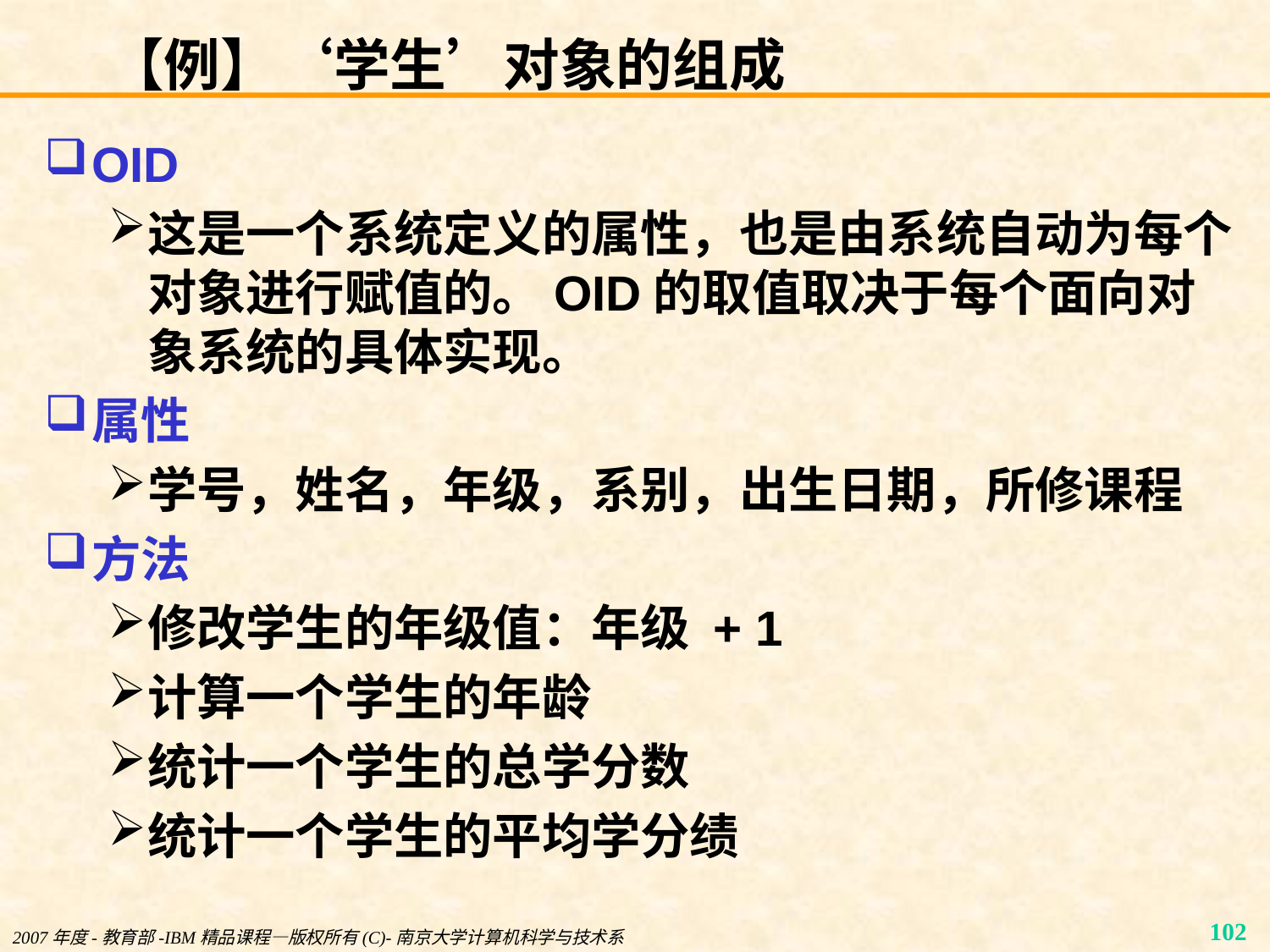

# 【例】‘学生’对象的组成
OID
这是一个系统定义的属性，也是由系统自动为每个对象进行赋值的。OID的取值取决于每个面向对象系统的具体实现。
属性
学号，姓名，年级，系别，出生日期，所修课程
方法
修改学生的年级值：年级 + 1
计算一个学生的年龄
统计一个学生的总学分数
统计一个学生的平均学分绩
102
2007年度-教育部-IBM精品课程—版权所有(C)-南京大学计算机科学与技术系